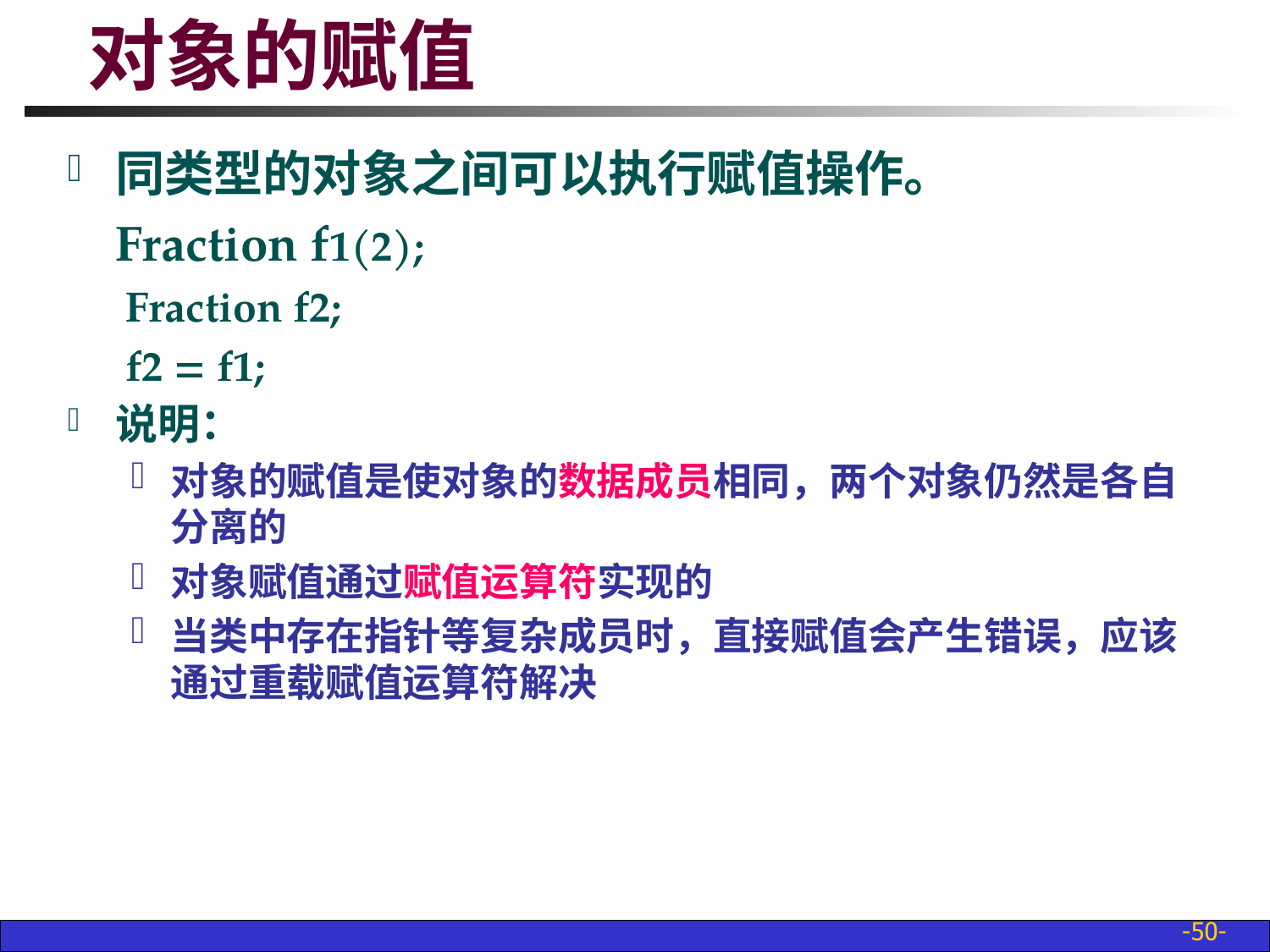

# 对象的赋值
同类型的对象之间可以执行赋值操作。
	Fraction f1(2);
	 Fraction f2;
	 f2 = f1;
说明：
对象的赋值是使对象的数据成员相同，两个对象仍然是各自分离的
对象赋值通过赋值运算符实现的
当类中存在指针等复杂成员时，直接赋值会产生错误，应该通过重载赋值运算符解决
-50-